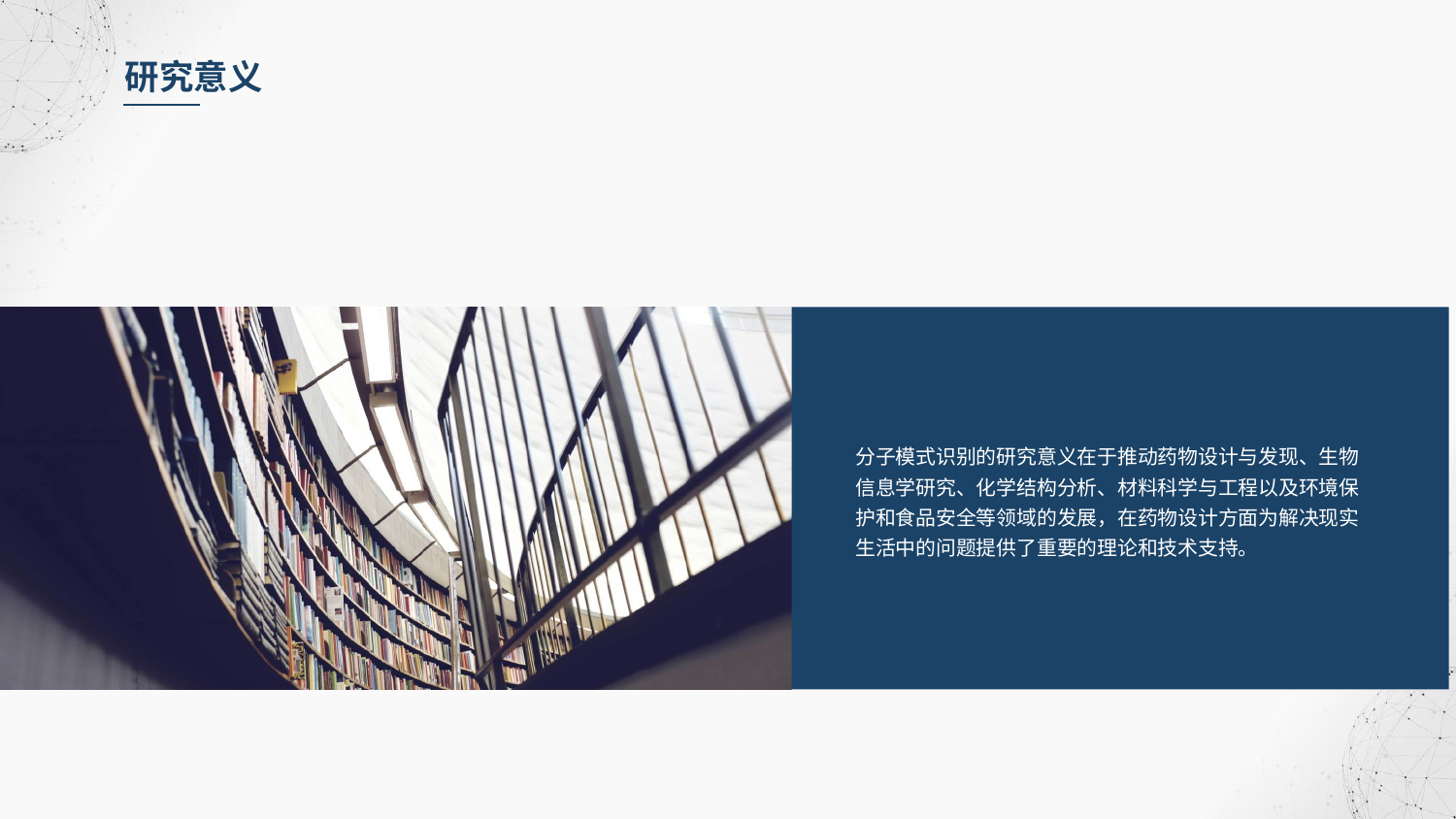

研究意义

分子模式识别的研究意义在于推动药物设计与发现、生物信息学研究、化学结构分析、材料科学与工程以及环境保护和食品安全等领域的发展，在药物设计方面为解决现实生活中的问题提供了重要的理论和技术支持。